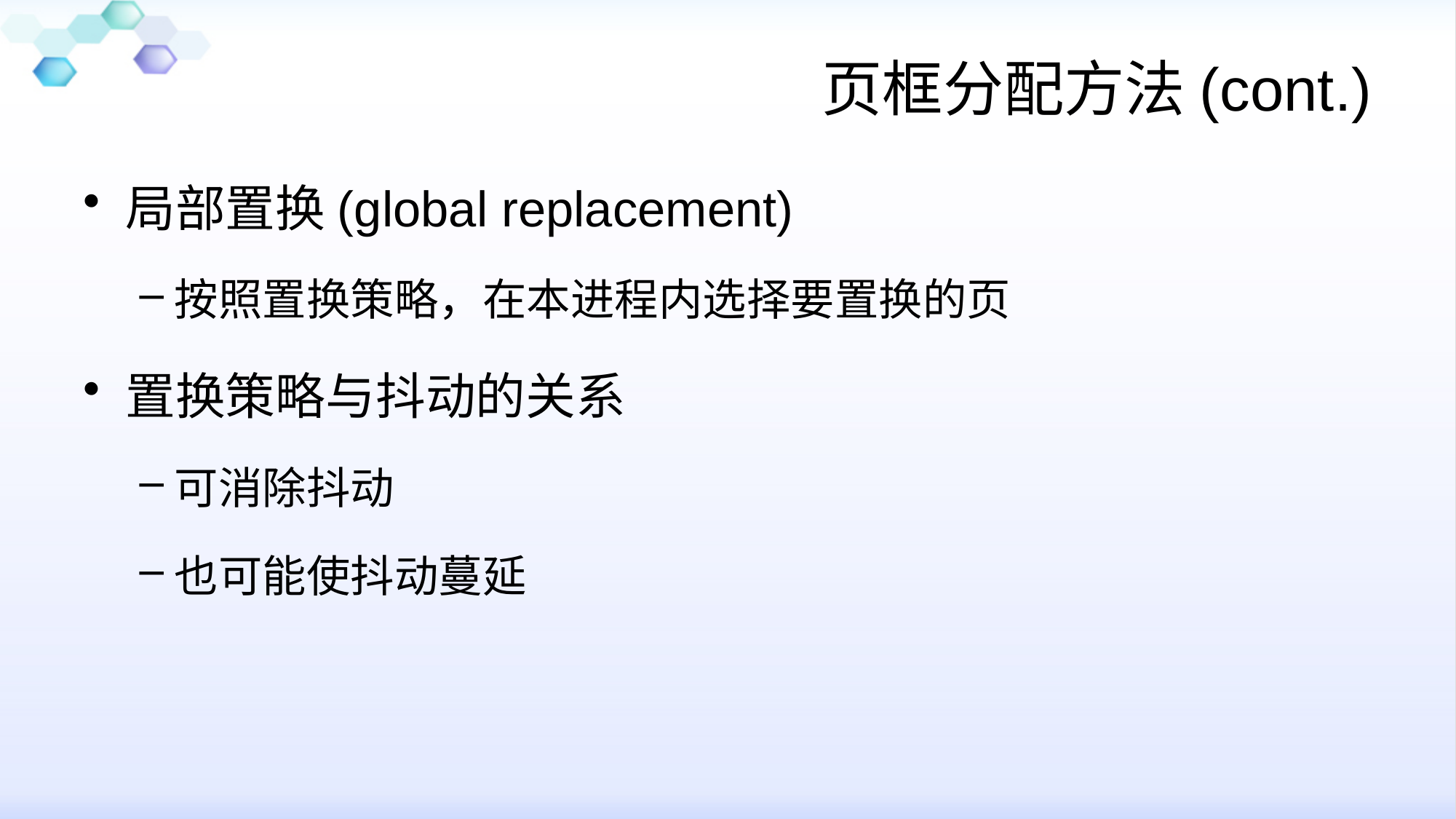

# 页框分配方法(cont.)
局部置换(global replacement)
按照置换策略，在本进程内选择要置换的页
置换策略与抖动的关系
可消除抖动
也可能使抖动蔓延